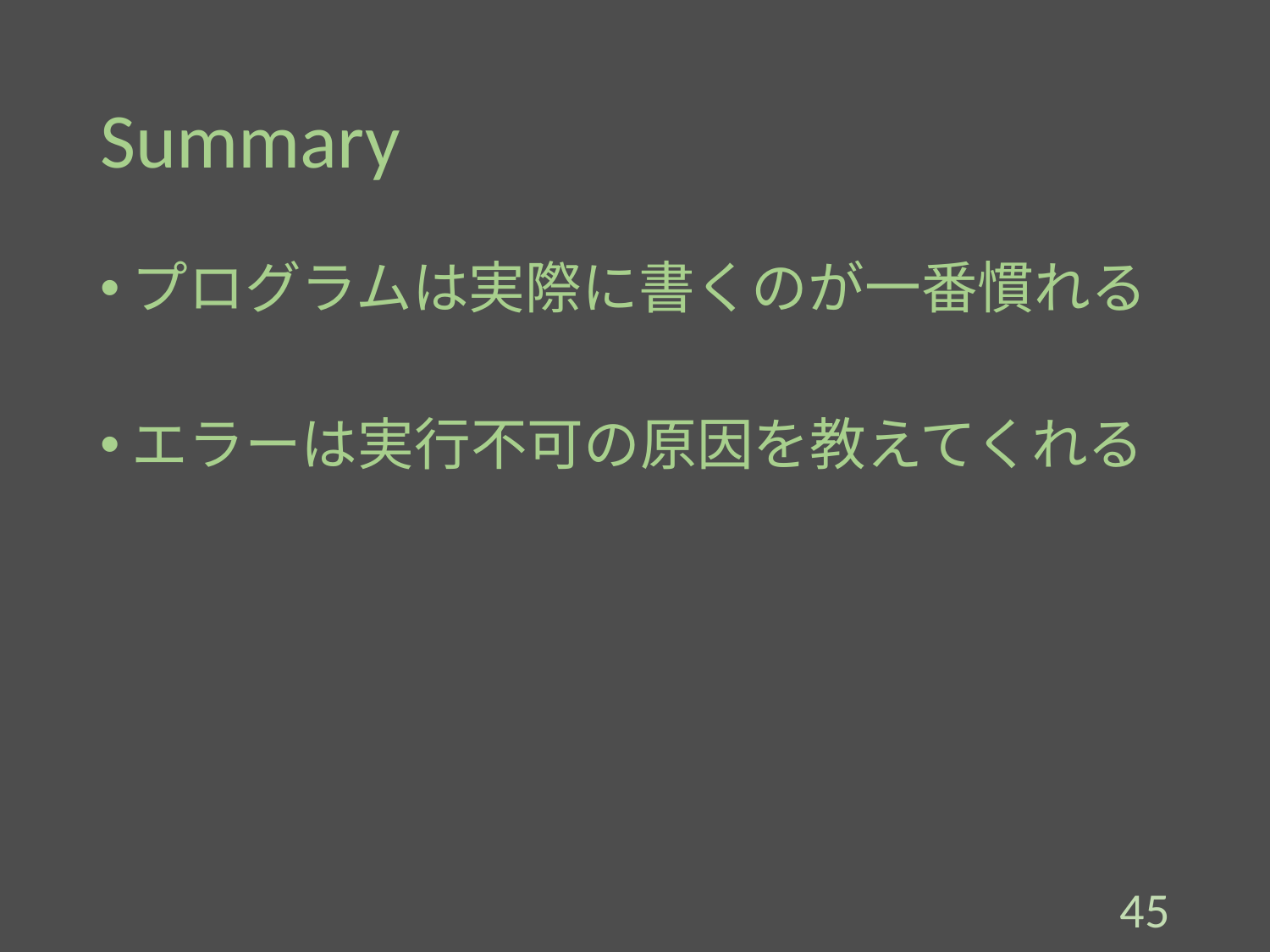

# Summary
プログラムは実際に書くのが一番慣れる

エラーは実行不可の原因を教えてくれる

45